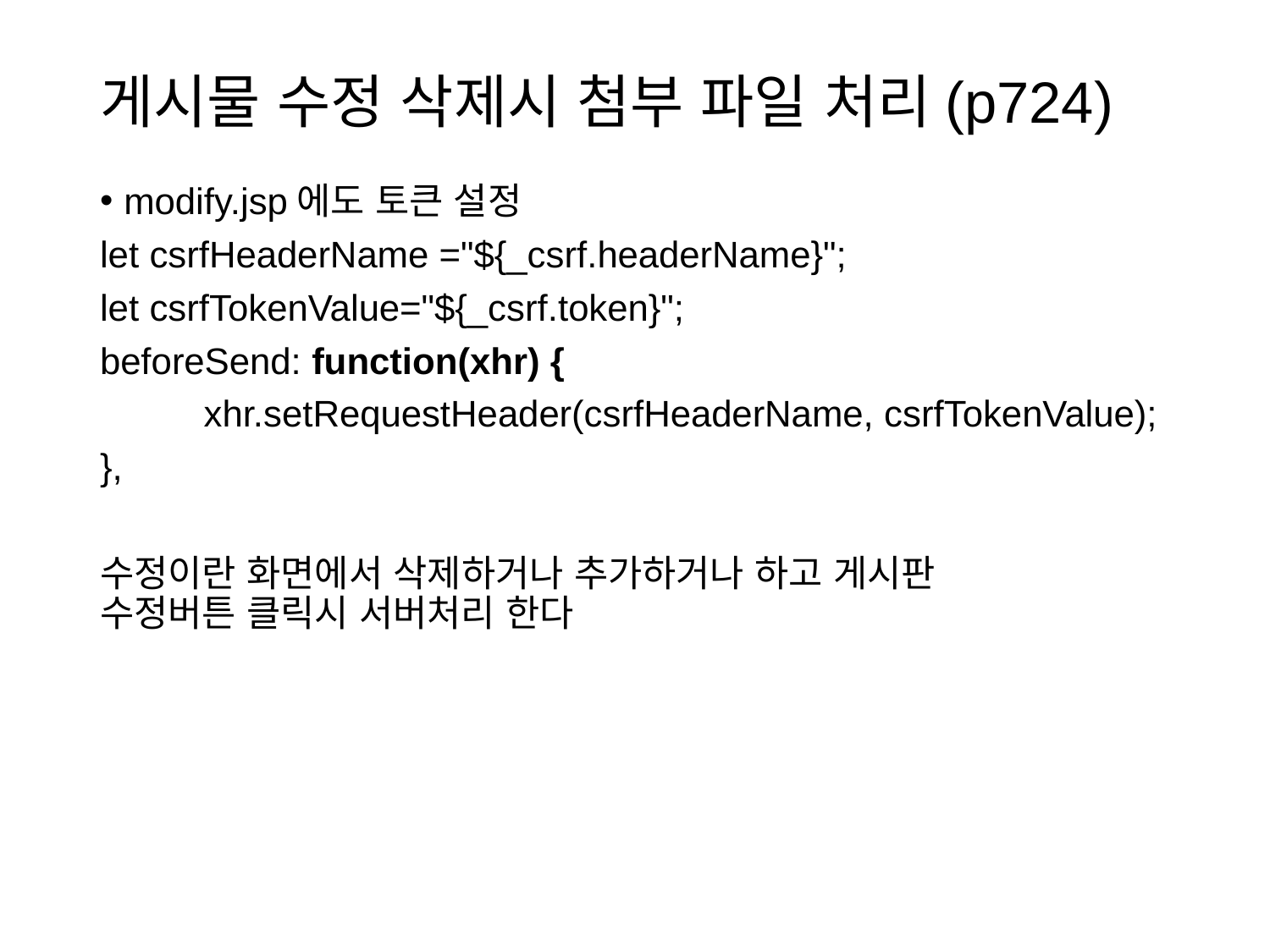

# 게시물 수정 삭제시 첨부 파일 처리(p724)
modify.jsp에도 토큰 설정
let csrfHeaderName ="${_csrf.headerName}";
let csrfTokenValue="${_csrf.token}";
beforeSend: function(xhr) {
          xhr.setRequestHeader(csrfHeaderName, csrfTokenValue);
},

수정이란 화면에서 삭제하거나 추가하거나 하고 게시판
수정버튼 클릭시 서버처리 한다